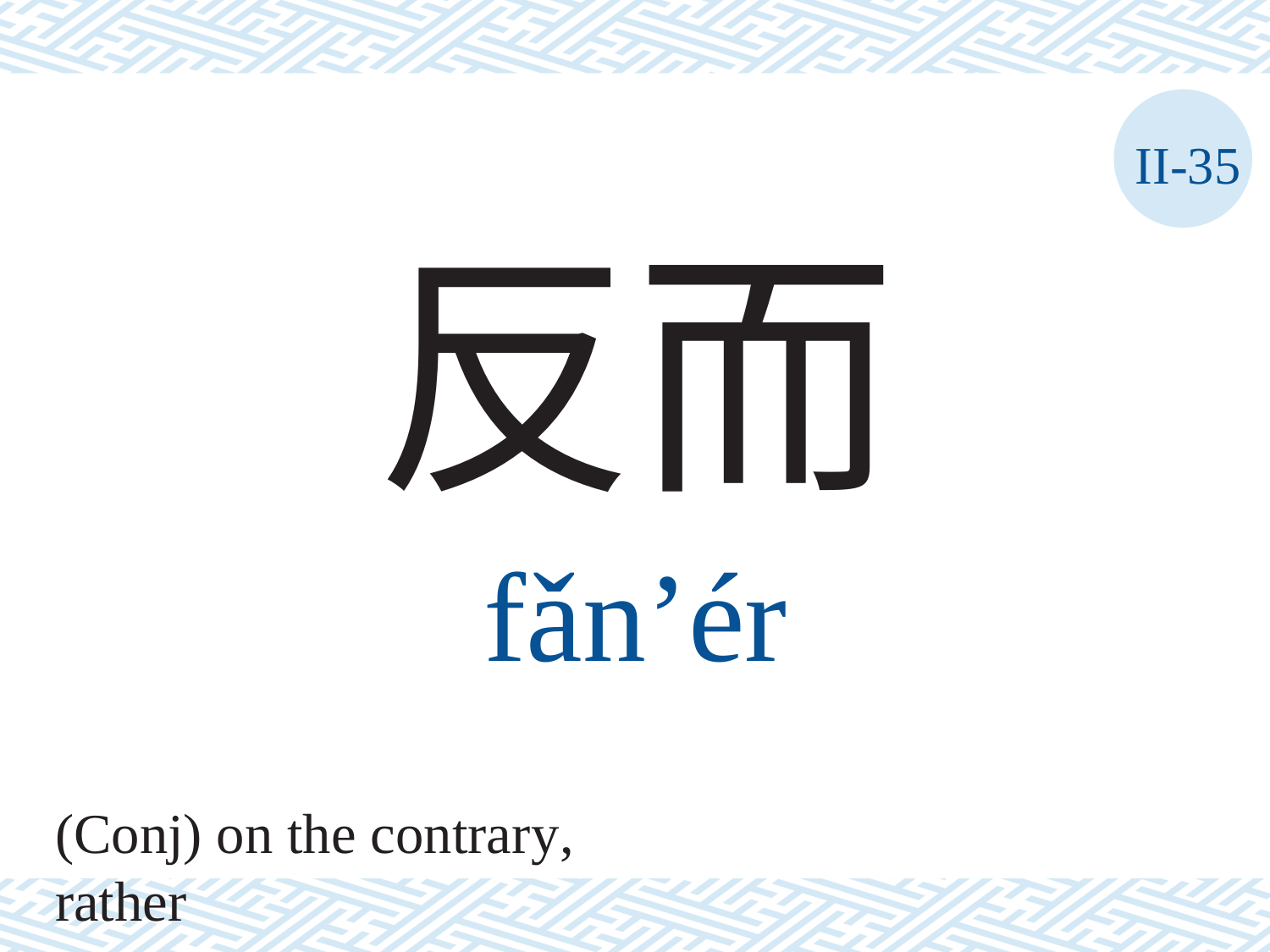

II-35
反而
fǎn’ér
(Conj) on the contrary, rather